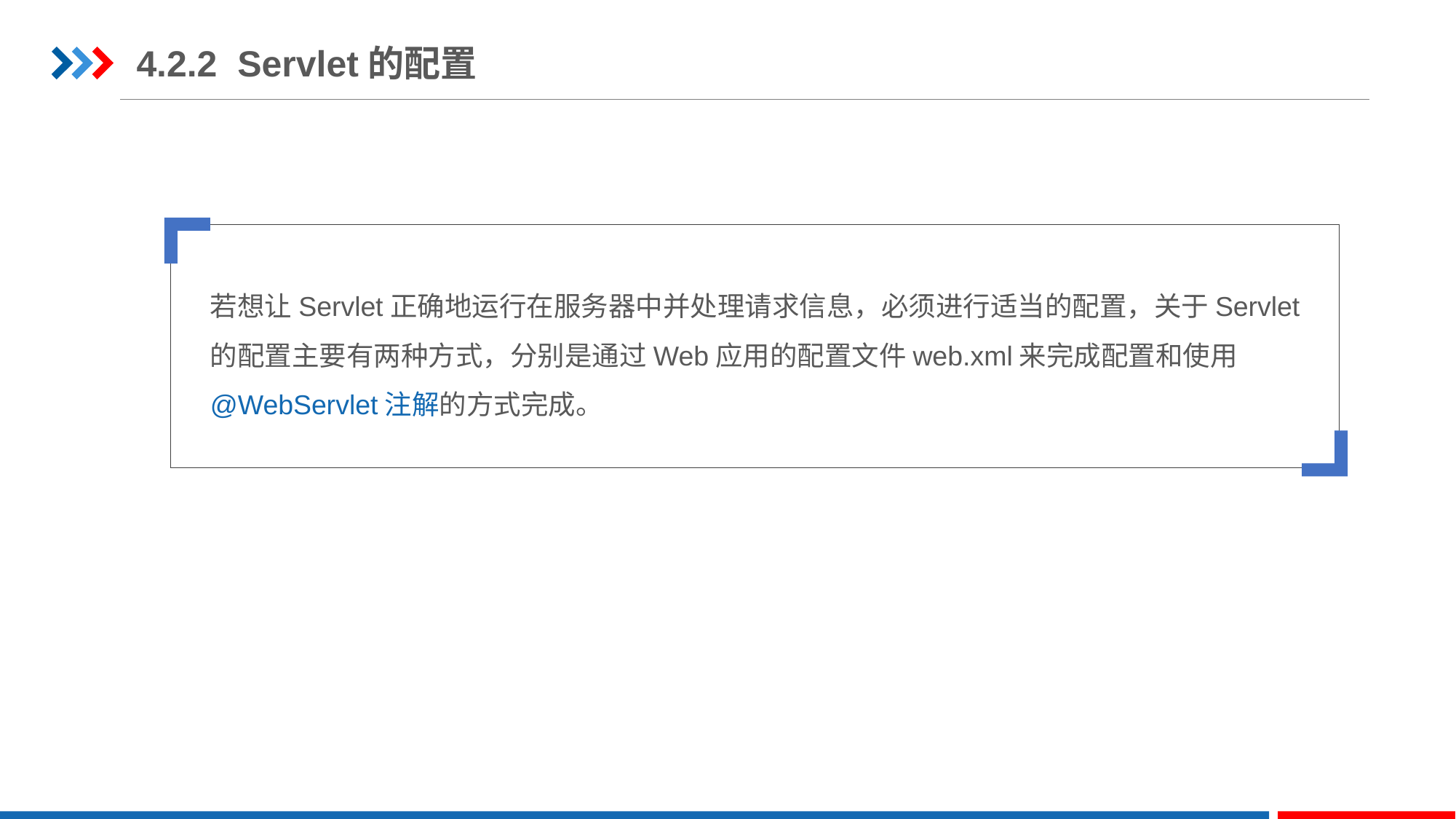

4.2.2  Servlet的配置

若想让Servlet正确地运行在服务器中并处理请求信息，必须进行适当的配置，关于Servlet的配置主要有两种方式，分别是通过Web应用的配置文件web.xml来完成配置和使用@WebServlet注解的方式完成。